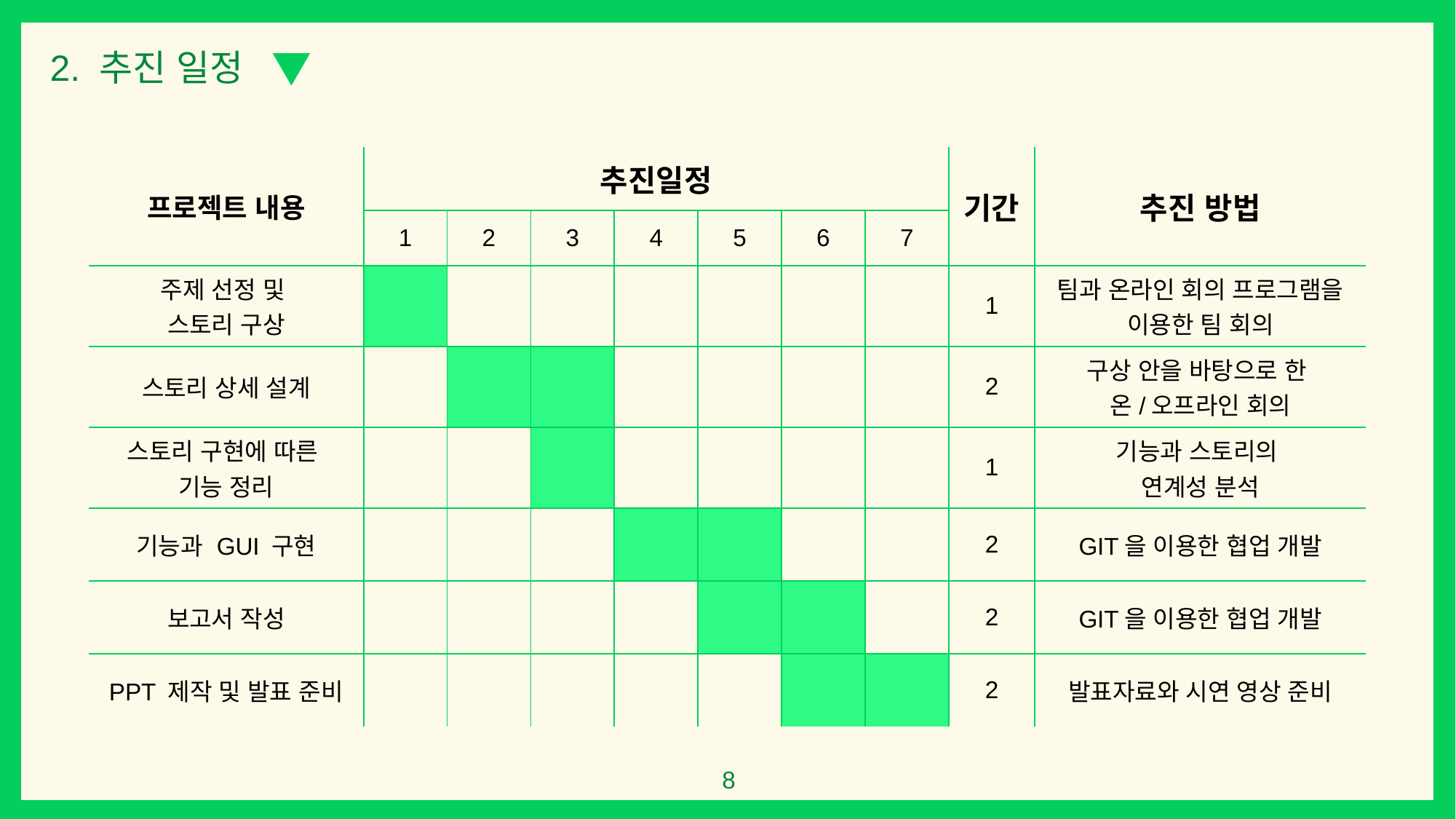

# 2. 추진 일정

| 프로젝트 내용 | 추진일정 |  |  |  |  |  |  | 기간 | 추진 방법 |
| --- | --- | --- | --- | --- | --- | --- | --- | --- | --- |
|  | 1 | 2 | 3 | 4 | 5 | 6 | 7 |  |  |
| 주제 선정 및 스토리 구상 |  |  |  |  |  |  |  | 1 | 팀과 온라인 회의 프로그램을 이용한 팀 회의 |
| 스토리 상세 설계 |  |  |  |  |  |  |  | 2 | 구상 안을 바탕으로 한 온/오프라인 회의 |
| 스토리 구현에 따른 기능 정리 |  |  |  |  |  |  |  | 1 | 기능과 스토리의 연계성 분석 |
| 기능과 GUI 구현 |  |  |  |  |  |  |  | 2 | GIT을 이용한 협업 개발 |
| 보고서 작성 |  |  |  |  |  |  |  | 2 | GIT을 이용한 협업 개발 |
| PPT 제작 및 발표 준비 |  |  |  |  |  |  |  | 2 | 발표자료와 시연 영상 준비 |